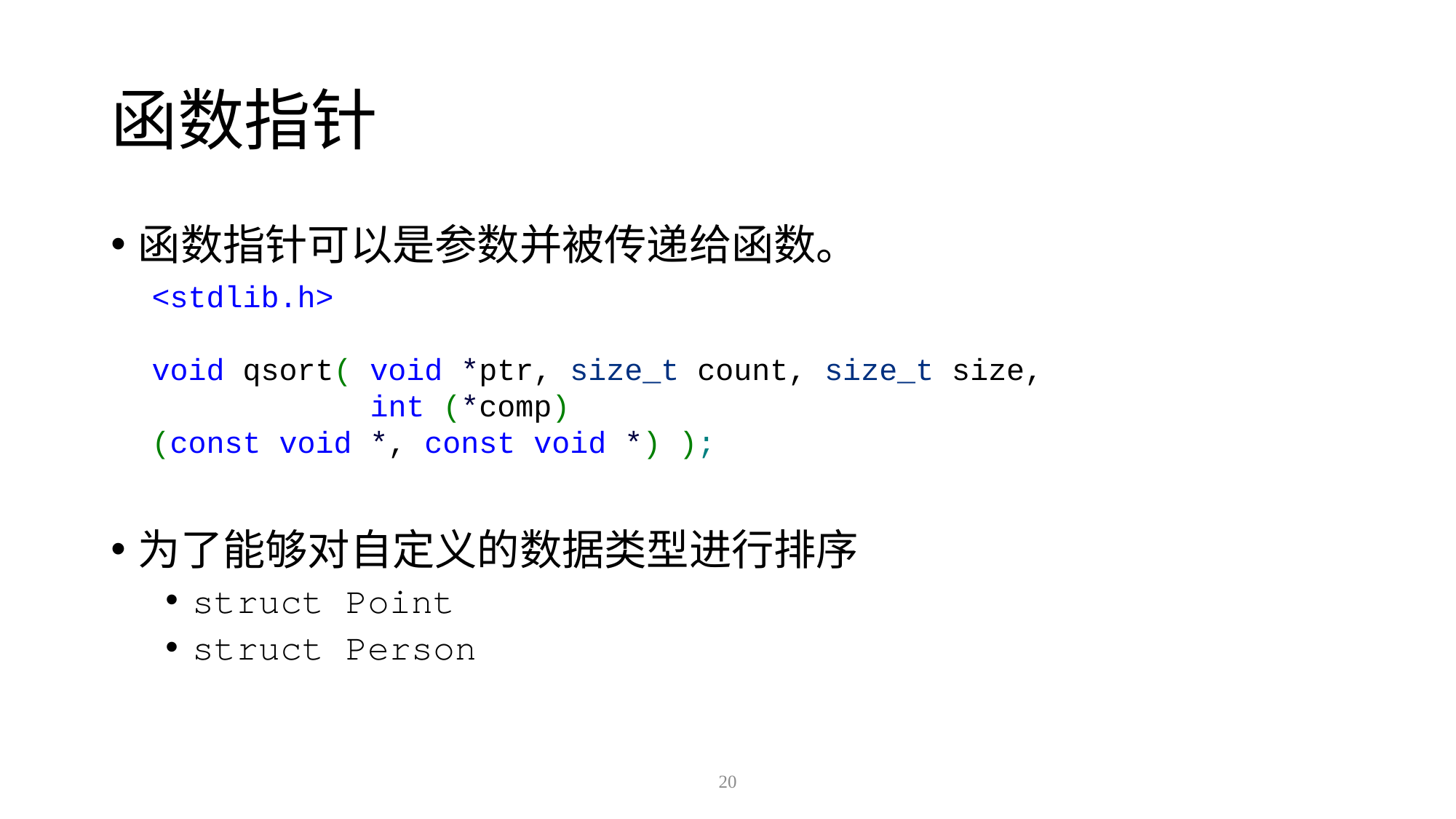

# 函数指针
函数指针可以是参数并被传递给函数。

为了能够对自定义的数据类型进行排序
struct Point
struct Person

<stdlib.h>

void qsort( void *ptr, size_t count, size_t size,
            int (*comp)(const void *, const void *) );
20